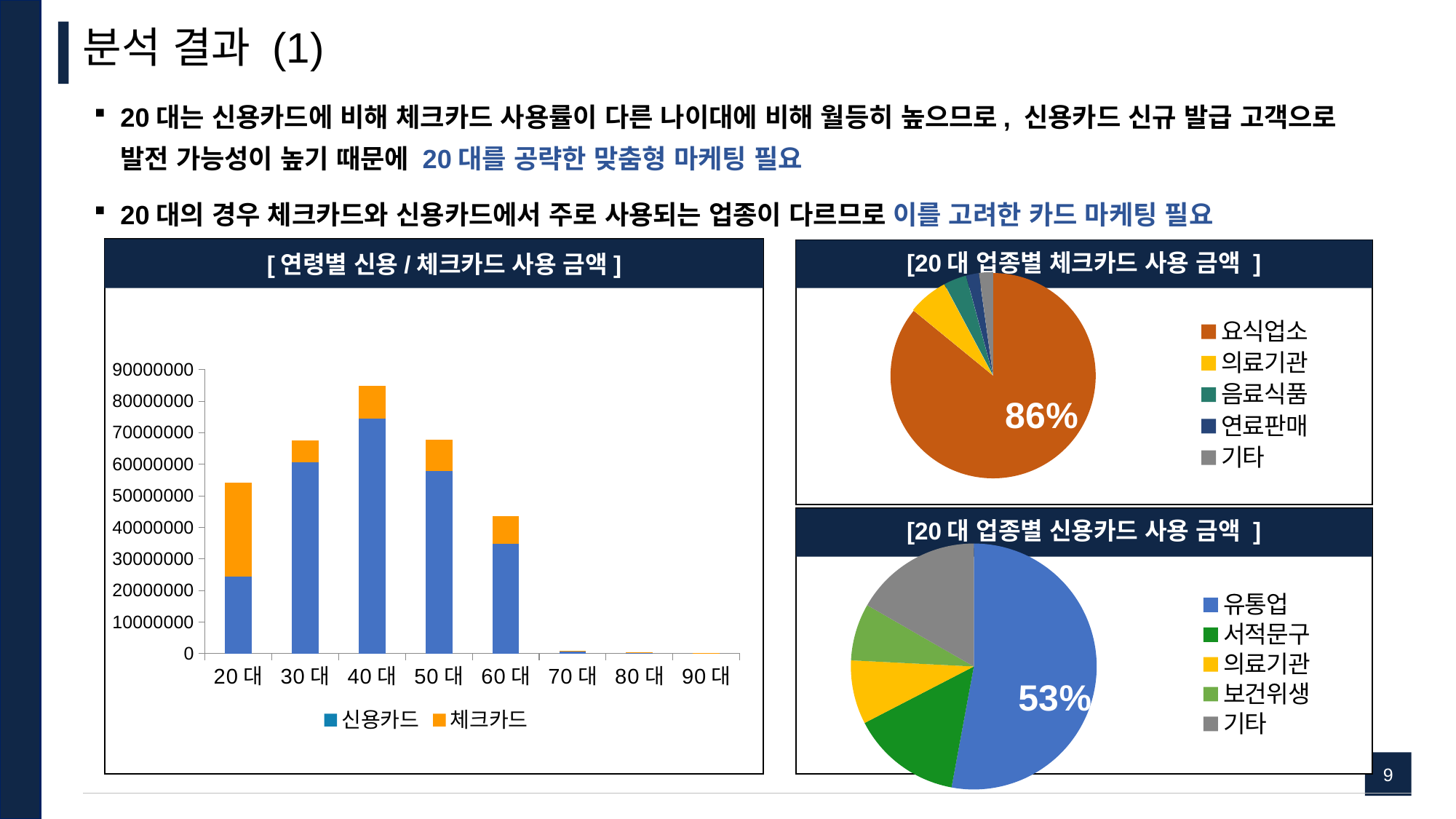

분석 결과 (1)

20대는 신용카드에 비해 체크카드 사용률이 다른 나이대에 비해 월등히 높으므로, 신용카드 신규 발급 고객으로 발전 가능성이 높기 때문에 20대를 공략한 맞춤형 마케팅 필요
20대의 경우 체크카드와 신용카드에서 주로 사용되는 업종이 다르므로 이를 고려한 카드 마케팅 필요

[연령별 신용/체크카드 사용 금액]

[20대 업종별 체크카드 사용 금액 ]

### Chart

| Category | 판매 |
|---|---|
| 요식업소 | 85.9 |
| 의료기관 | 6.3 |
| 음료식품 | 3.6 |
| 연료판매 | 2.0 |
| 기타 | 2.2 |

### Chart

| Category | 신용카드 | 체크카드 |
|---|---|---|
| 20대 | 24394045.0 | 29704605.0 |
| 30대 | 60552959.0 | 6881704.0 |
| 40대 | 74416532.0 | 10473988.0 |
| 50대 | 57755888.0 | 10059764.0 |
| 60대 | 34709966.0 | 8873182.0 |
| 70대 | 784619.0 | 16692.0 |
| 80대 | 460320.0 | 6924.0 |
| 90대 | 149161.0 | 2252.0 |
요식업소
 85.9%
유통업
 52.9%

[20대 업종별 신용카드 사용 금액 ]

### Chart

| Category | 판매 |
|---|---|
| 유통업 | 52.9 |
| 서적문구 | 14.5 |
| 의료기관 | 8.4 |
| 보건위생 | 7.5 |
| 기타 | 16.7 |
9